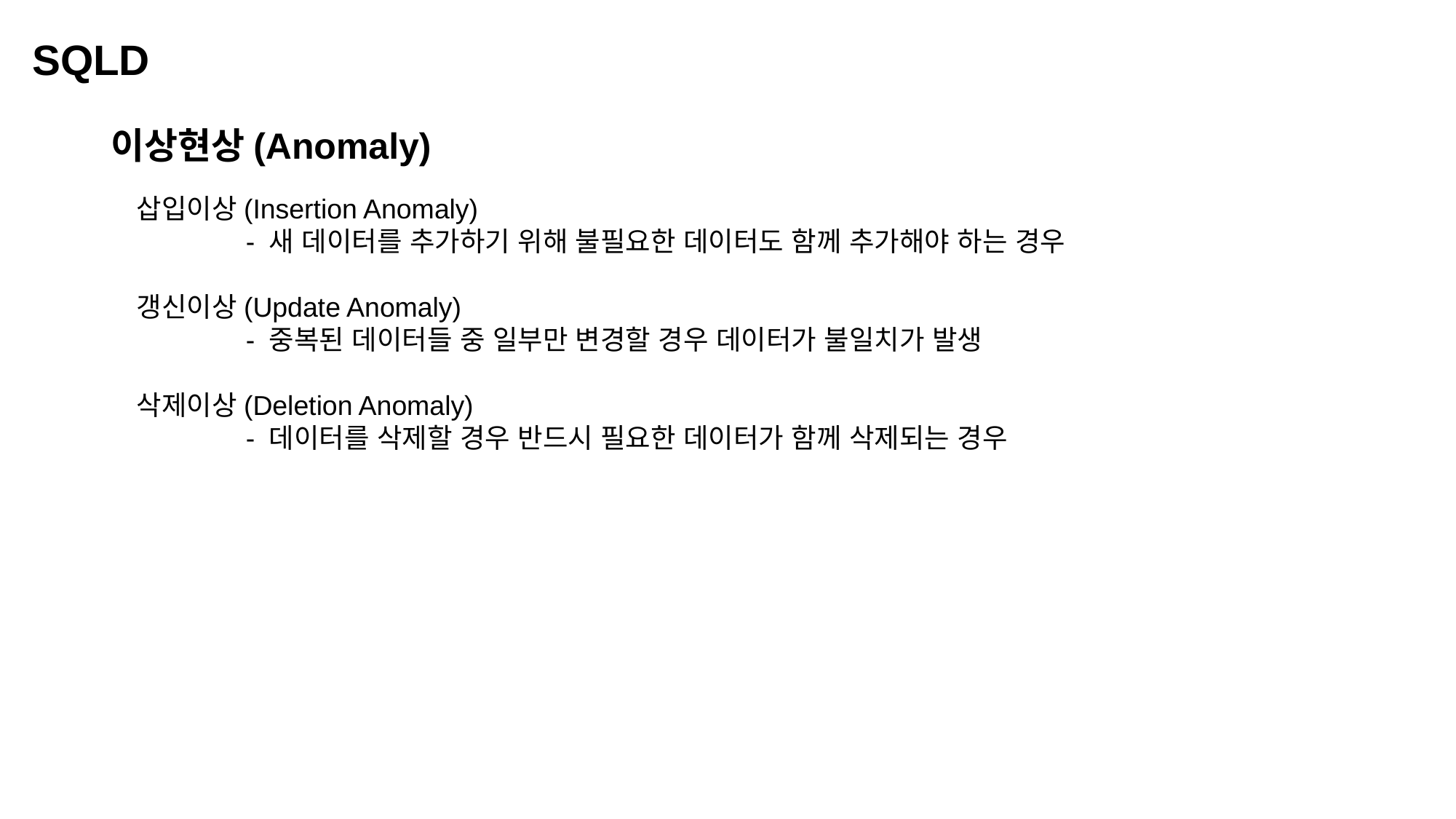

SQLD
이상현상(Anomaly)
삽입이상(Insertion Anomaly)
	- 새 데이터를 추가하기 위해 불필요한 데이터도 함께 추가해야 하는 경우

갱신이상(Update Anomaly)
	- 중복된 데이터들 중 일부만 변경할 경우 데이터가 불일치가 발생

삭제이상(Deletion Anomaly)
	- 데이터를 삭제할 경우 반드시 필요한 데이터가 함께 삭제되는 경우